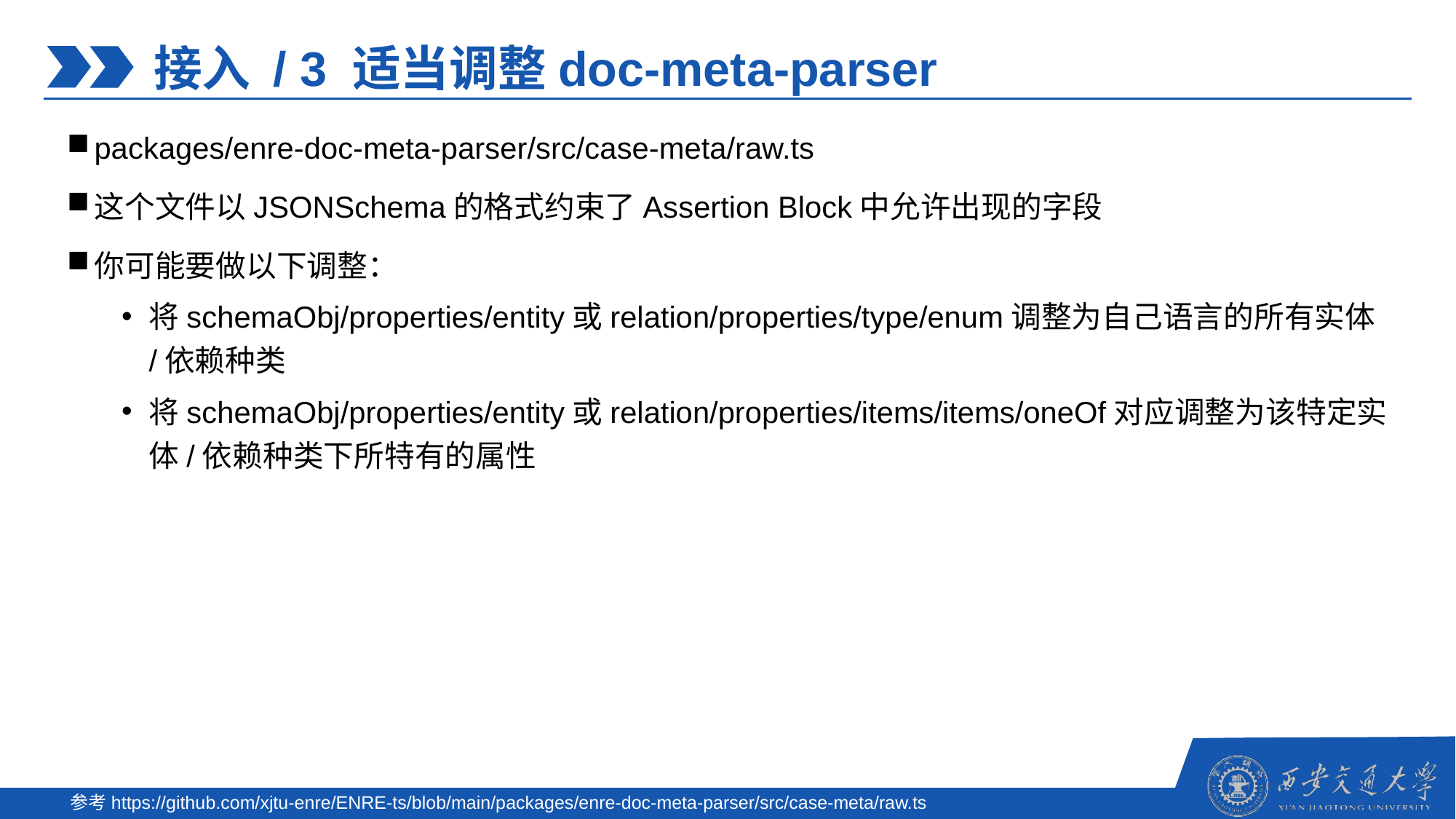

接入 / 3 适当调整doc-meta-parser
packages/enre-doc-meta-parser/src/case-meta/raw.ts
这个文件以JSONSchema的格式约束了Assertion Block中允许出现的字段
你可能要做以下调整：
将schemaObj/properties/entity或relation/properties/type/enum调整为自己语言的所有实体/依赖种类
将schemaObj/properties/entity或relation/properties/items/items/oneOf对应调整为该特定实体/依赖种类下所特有的属性

参考https://github.com/xjtu-enre/ENRE-ts/blob/main/packages/enre-doc-meta-parser/src/case-meta/raw.ts